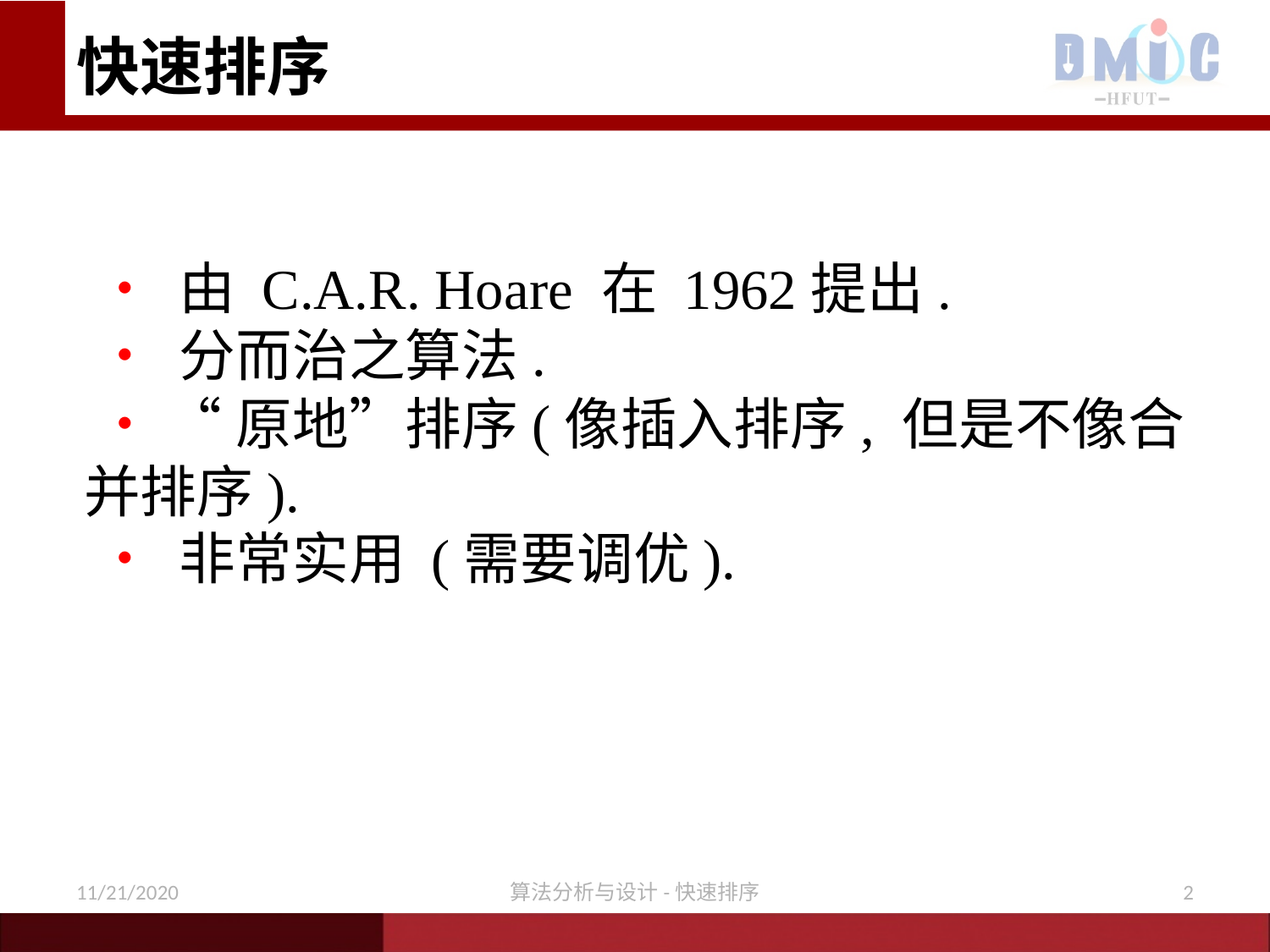

# 快速排序
 • 由 C.A.R. Hoare 在 1962提出.
 • 分而治之算法.
 • “原地”排序(像插入排序, 但是不像合并排序).
 • 非常实用 (需要调优).
11/21/2020
算法分析与设计-快速排序
2